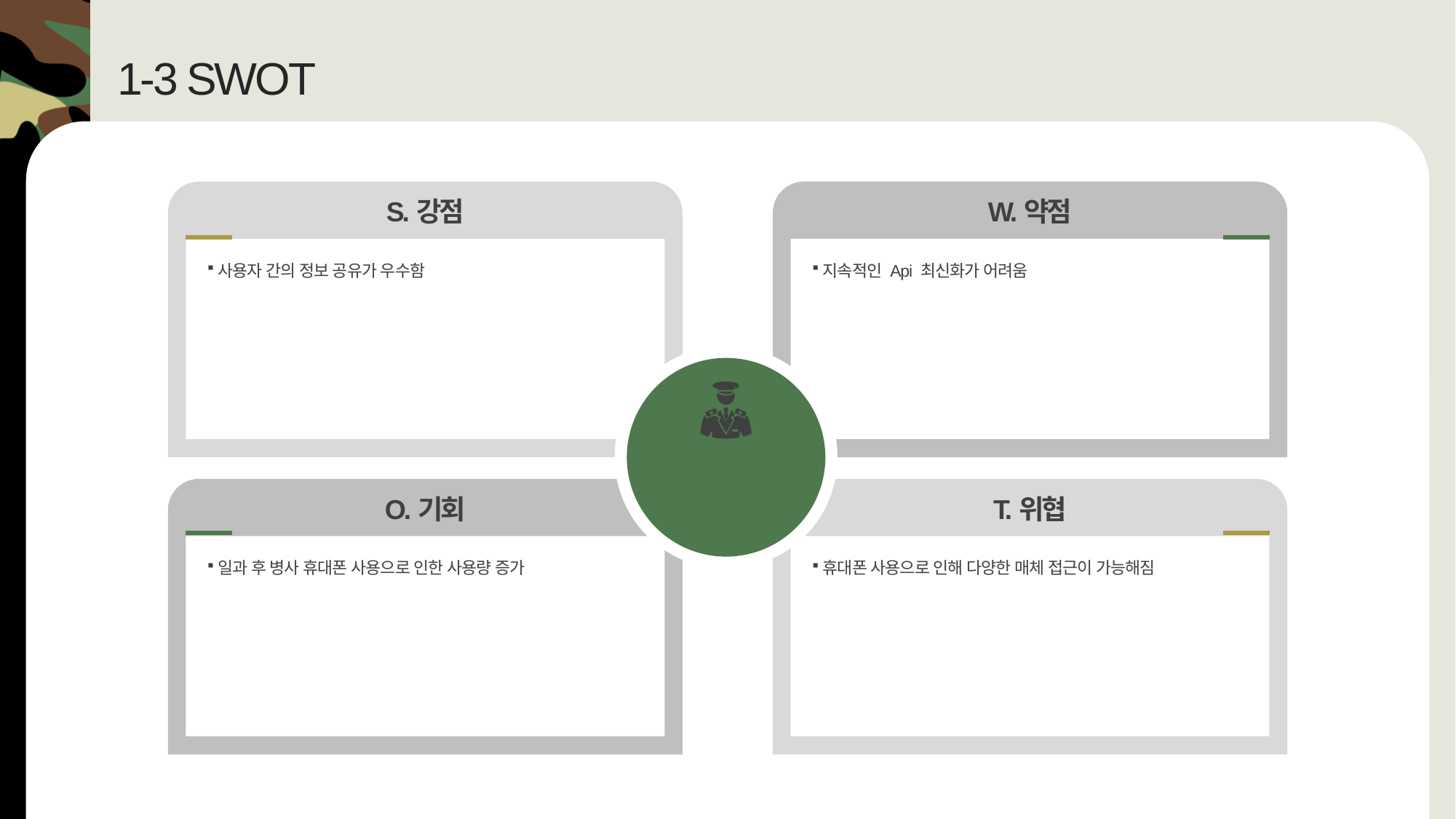

1-3 SWOT

S.강점
사용자 간의 정보 공유가 우수함

W.약점
지속적인 Api 최신화가 어려움

SWOT

O.기회
일과 후 병사 휴대폰 사용으로 인한 사용량 증가

T.위협
휴대폰 사용으로 인해 다양한 매체 접근이 가능해짐